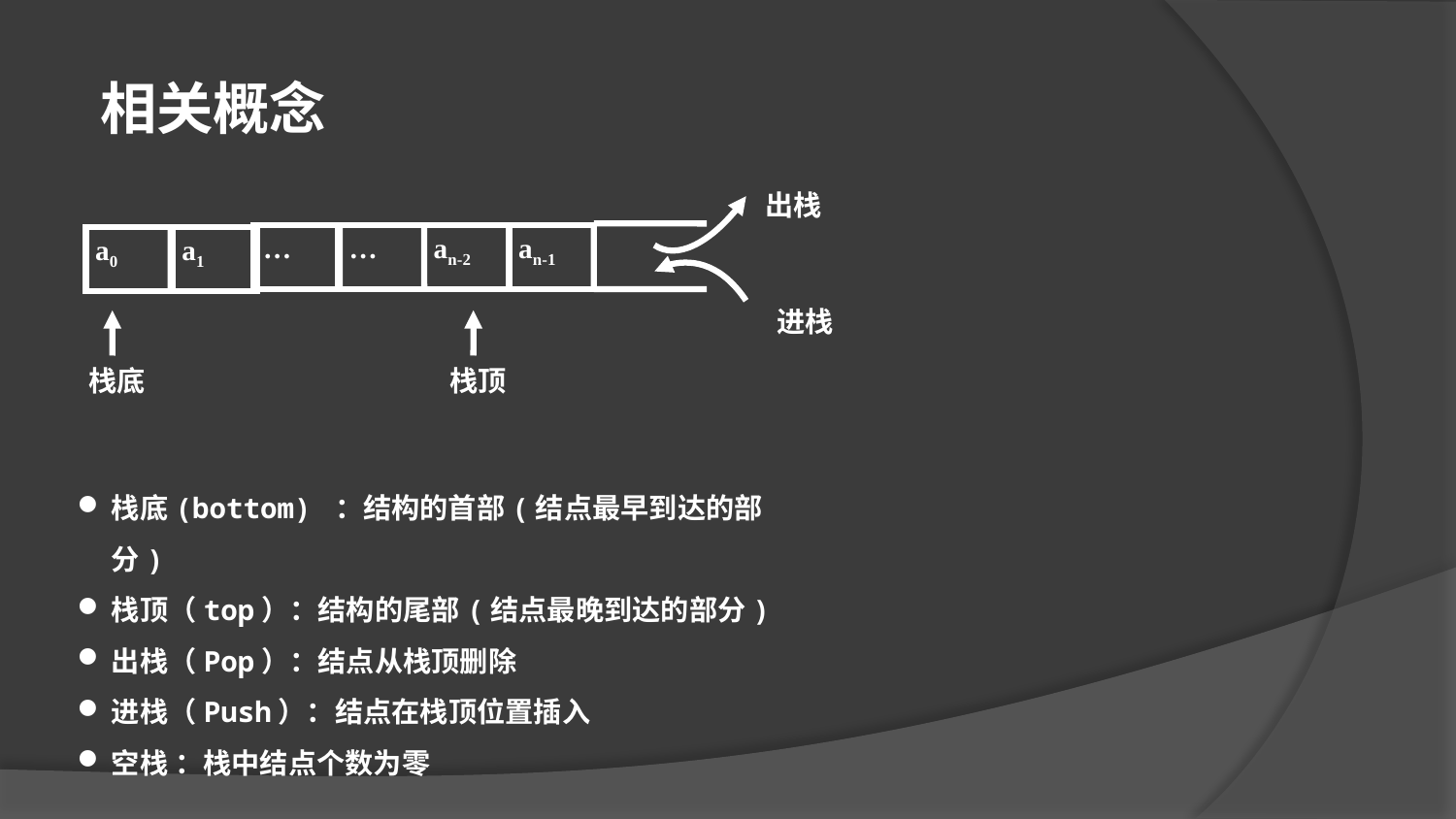

相关概念
出栈

进栈

…

…

an-2

an-1

a0
a1

栈底
栈顶
栈底(bottom) ：结构的首部(结点最早到达的部分)
栈顶（top）：结构的尾部(结点最晚到达的部分)
出栈（Pop）：结点从栈顶删除
进栈（Push）：结点在栈顶位置插入
空栈 ：栈中结点个数为零